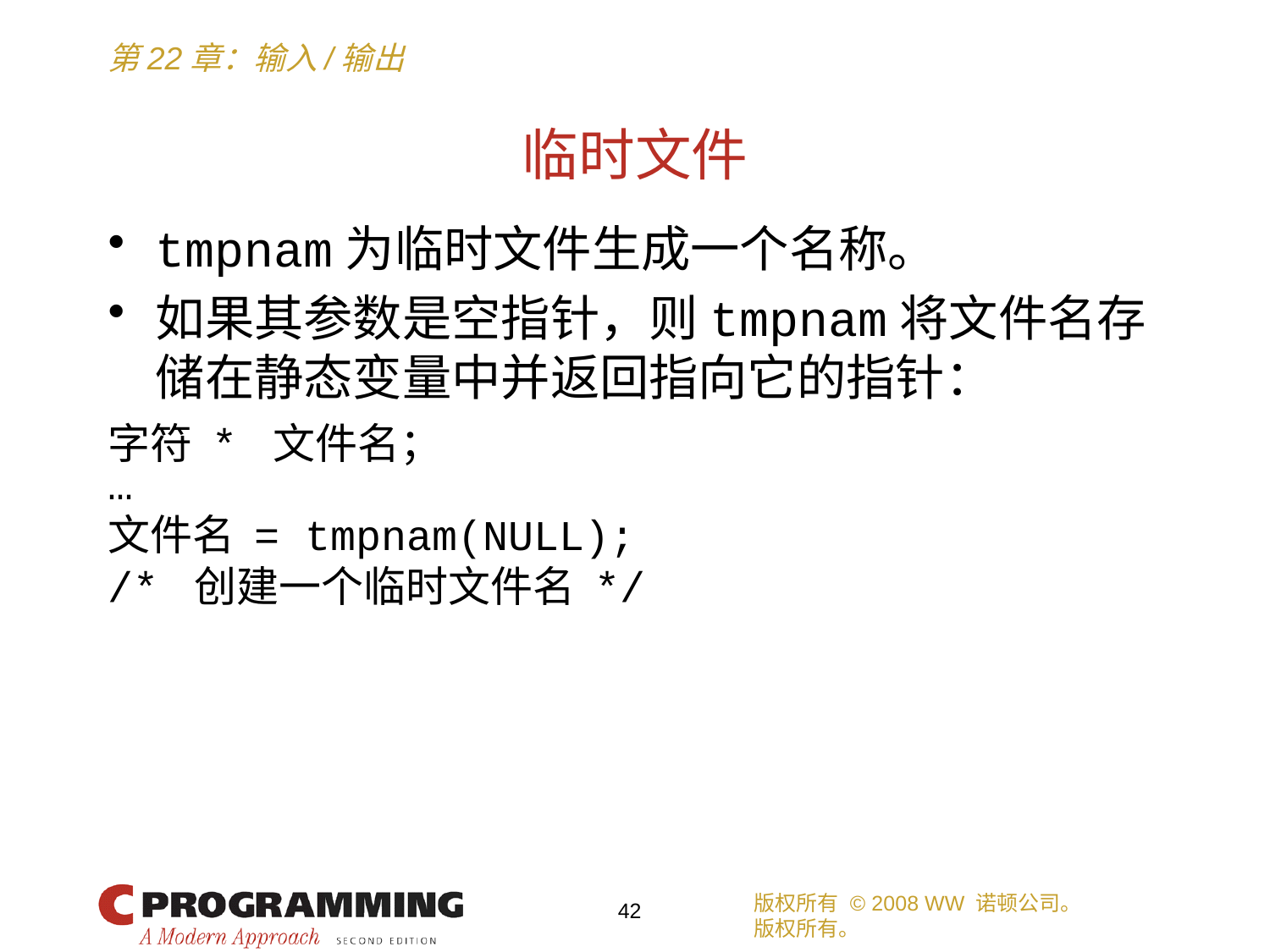

# 临时文件
tmpnam为临时文件生成一个名称。
如果其参数是空指针，则tmpnam将文件名存储在静态变量中并返回指向它的指针：
字符 * 文件名；
…
文件名 = tmpnam(NULL);
/* 创建一个临时文件名 */
版权所有 © 2008 WW 诺顿公司。
版权所有。
42